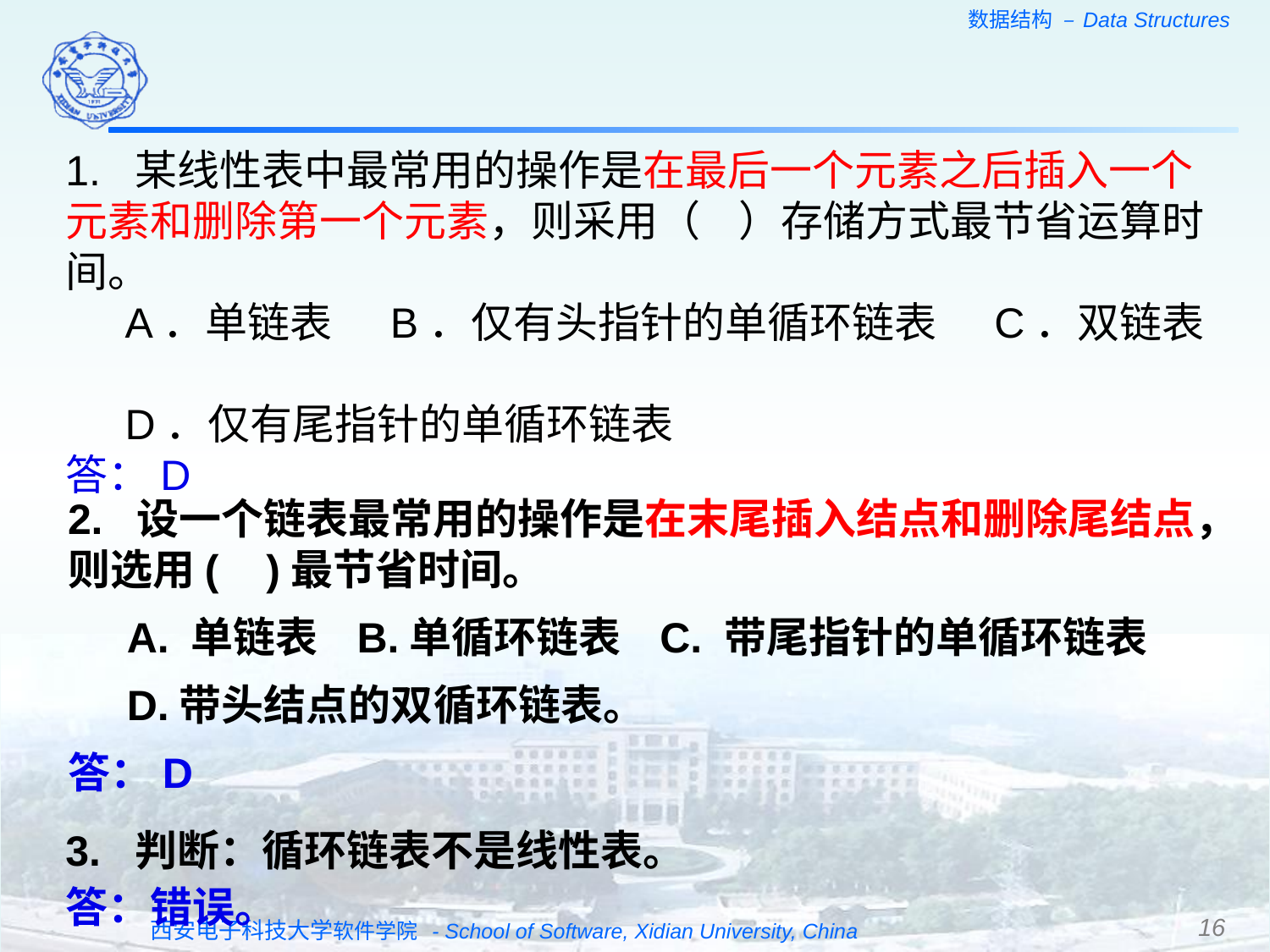

1.  某线性表中最常用的操作是在最后一个元素之后插入一个元素和删除第一个元素，则采用（    ）存储方式最节省运算时间。
     A．单链表     B．仅有头指针的单循环链表     C．双链表
     D．仅有尾指针的单循环链表
答：D
2.  设一个链表最常用的操作是在末尾插入结点和删除尾结点，则选用(    )最节省时间。
     A. 单链表   B.单循环链表   C. 带尾指针的单循环链表
     D.带头结点的双循环链表。
答：D
3.  判断：循环链表不是线性表。
答：错误。
16